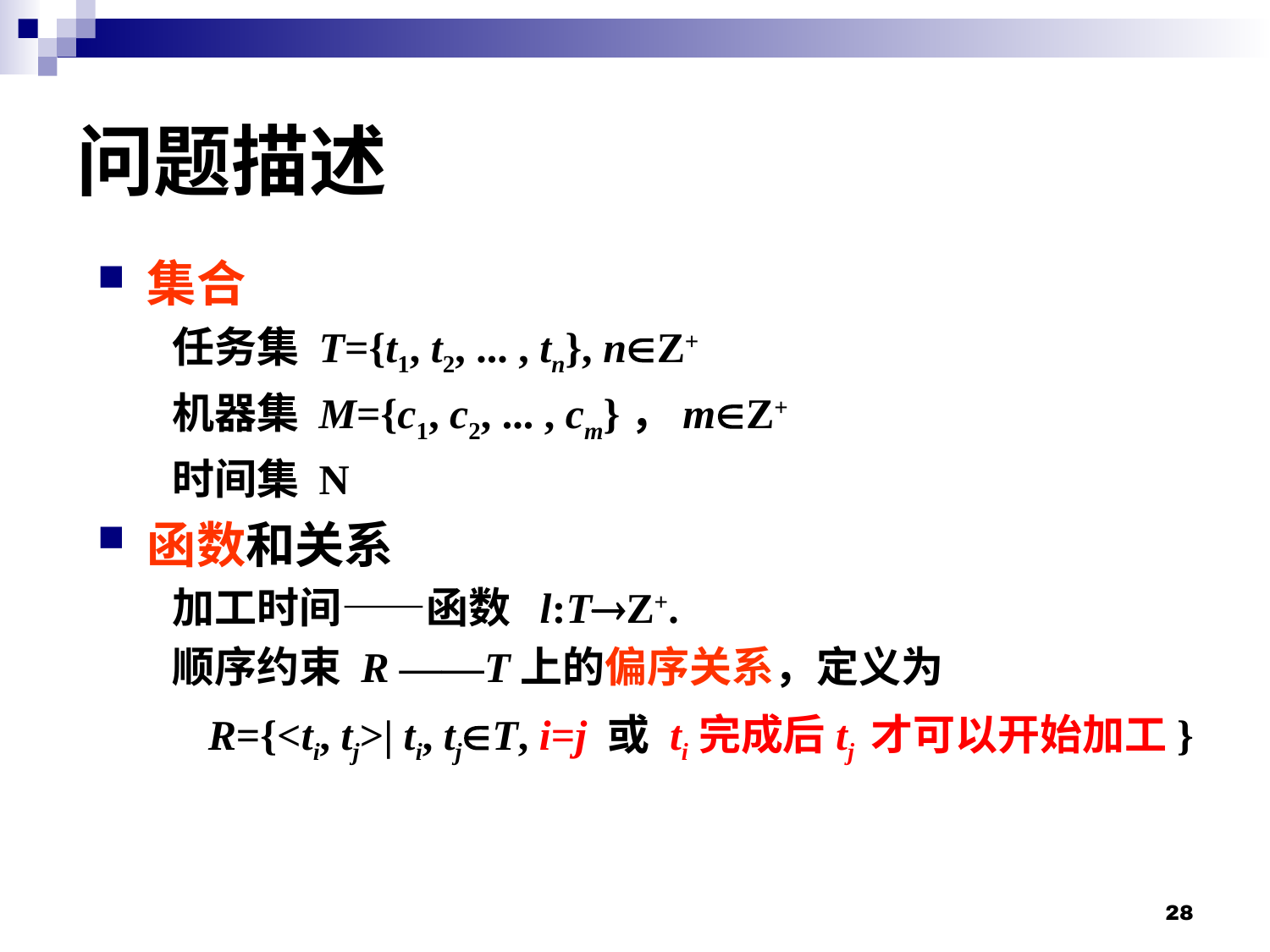

# 问题描述
集合
任务集 T={t1, t2, ... , tn}, n∈Z+
机器集 M={c1, c2, ... , cm}，m∈Z+
时间集 N
函数和关系
加工时间——函数  l:T→Z+.
顺序约束 R ——T上的偏序关系，定义为
         R={<ti, tj>| ti, tj∈T, i=j 或 ti完成后tj 才可以开始加工}
28